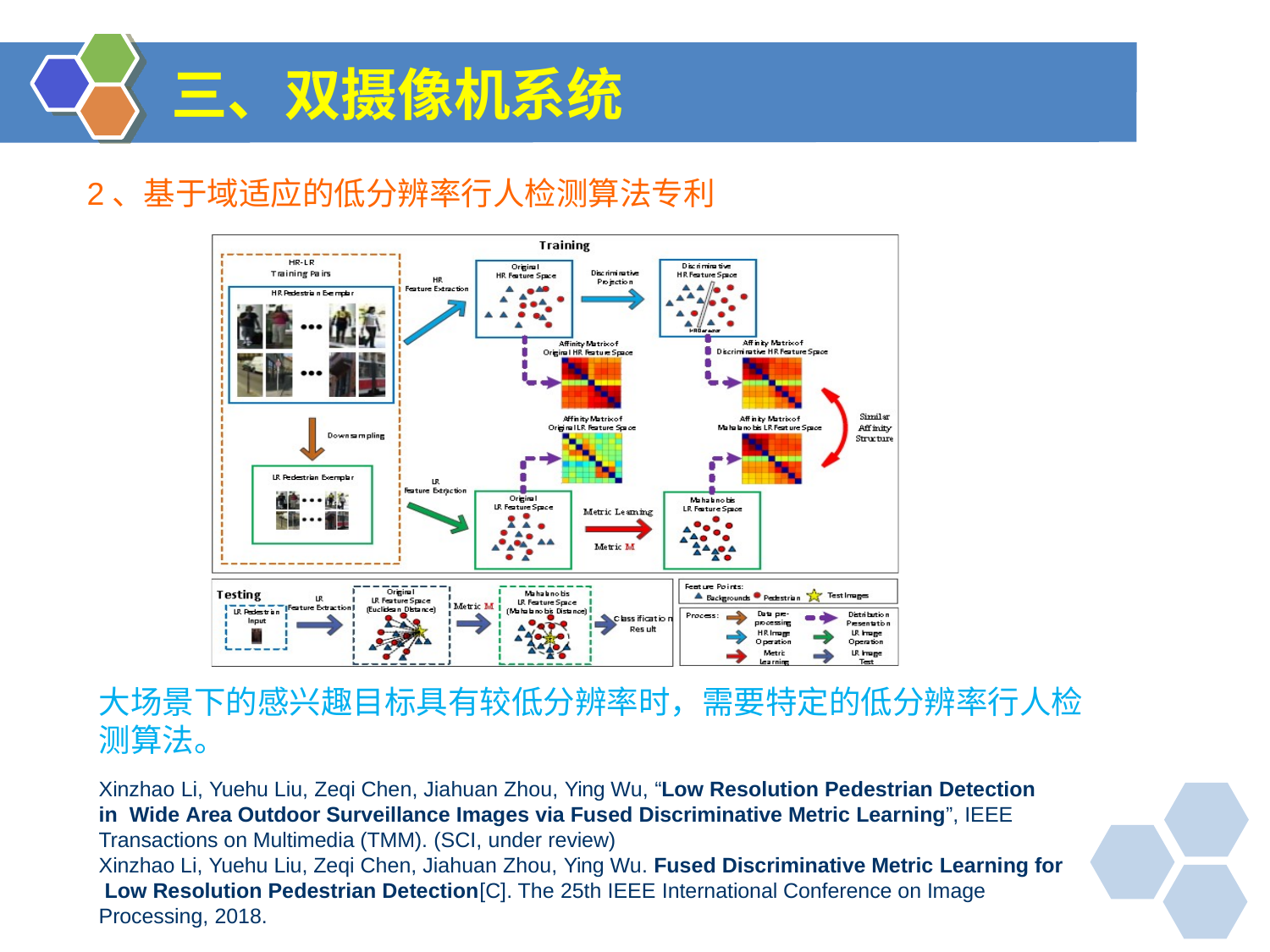

# 三、双摄像机系统
2、基于域适应的低分辨率行人检测算法专利

大场景下的感兴趣目标具有较低分辨率时，需要特定的低分辨率行人检 测算法。
Xinzhao Li, Yuehu Liu, Zeqi Chen, Jiahuan Zhou, Ying Wu, “Low Resolution Pedestrian Detection in  Wide Area Outdoor Surveillance Images via Fused Discriminative Metric Learning”, IEEE  Transactions on Multimedia (TMM). (SCI, under review)
Xinzhao Li, Yuehu Liu, Zeqi Chen, Jiahuan Zhou, Ying Wu. Fused Discriminative Metric Learning for  Low Resolution Pedestrian Detection[C]. The 25th IEEE International Conference on Image  Processing, 2018.